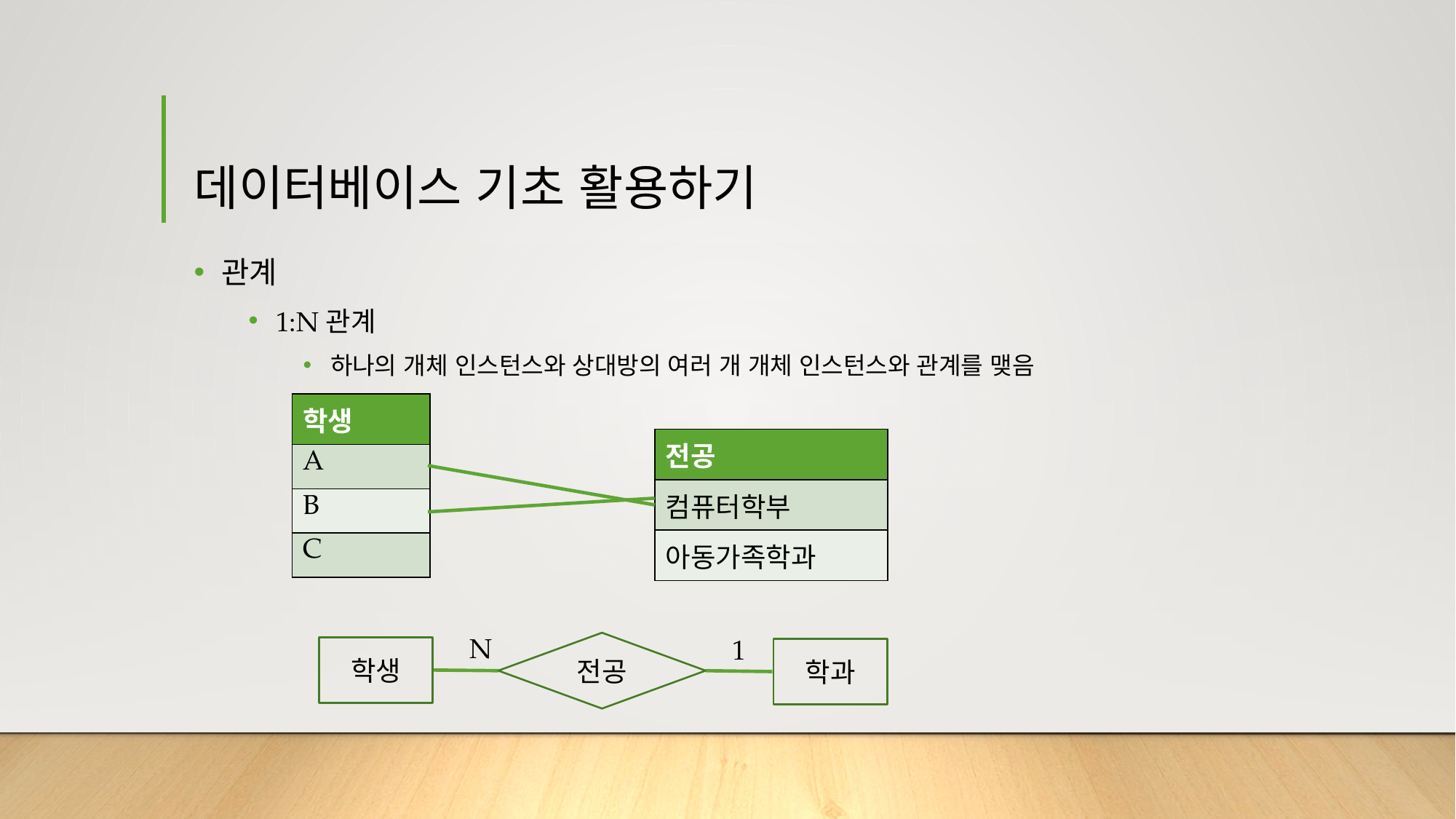

# 데이터베이스 기초 활용하기
관계
1:N관계
하나의 개체 인스턴스와 상대방의 여러 개 개체 인스턴스와 관계를 맺음
| 학생 |
| --- |
| A |
| B |
| C |
| 전공 |
| --- |
| 컴퓨터학부 |
| 아동가족학과 |
N
1
전공
학생
학과